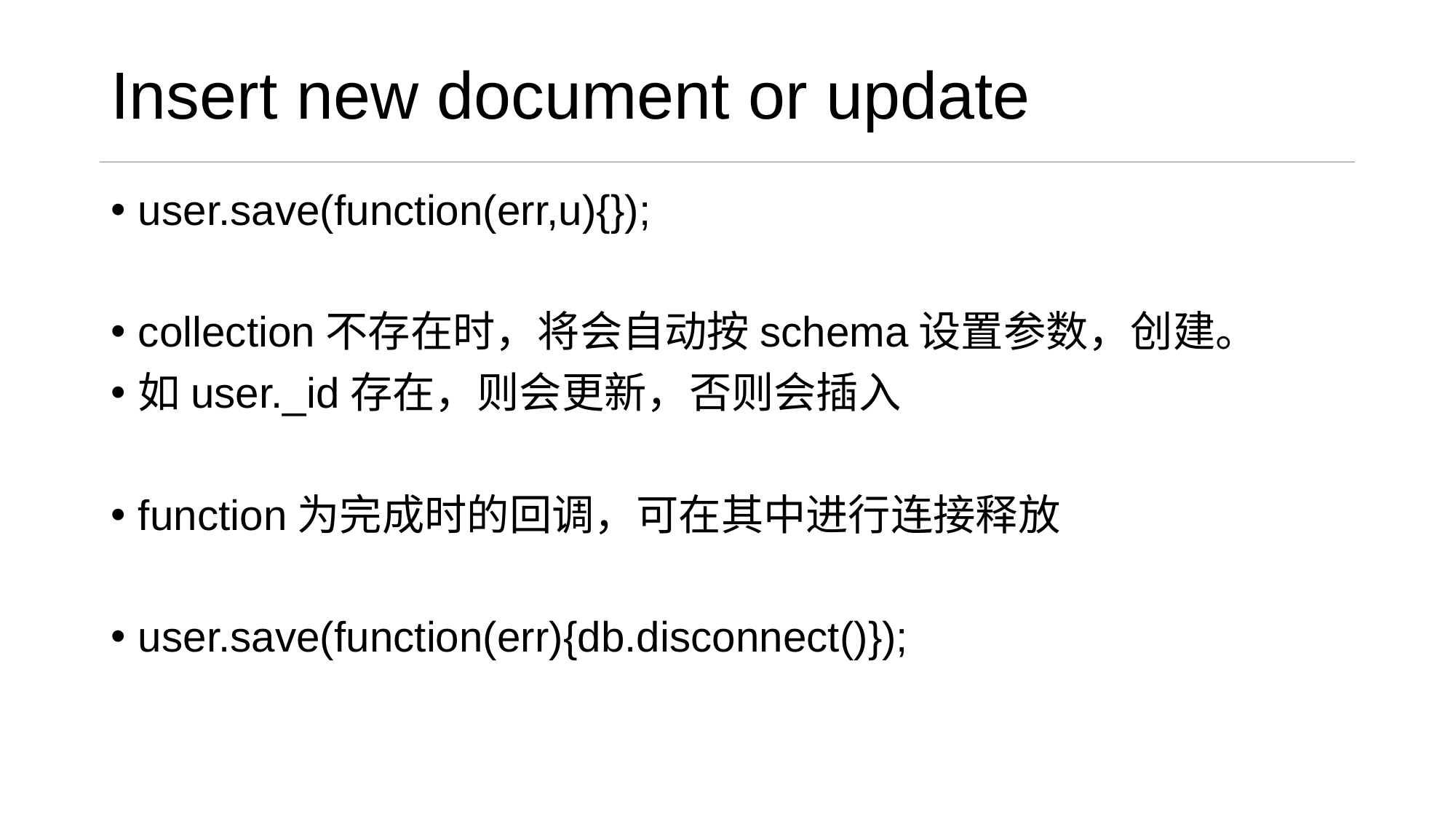

# Insert new document or update
user.save(function(err,u){});

collection不存在时，将会自动按schema设置参数，创建。
如user._id存在，则会更新，否则会插入

function为完成时的回调，可在其中进行连接释放

user.save(function(err){db.disconnect()});